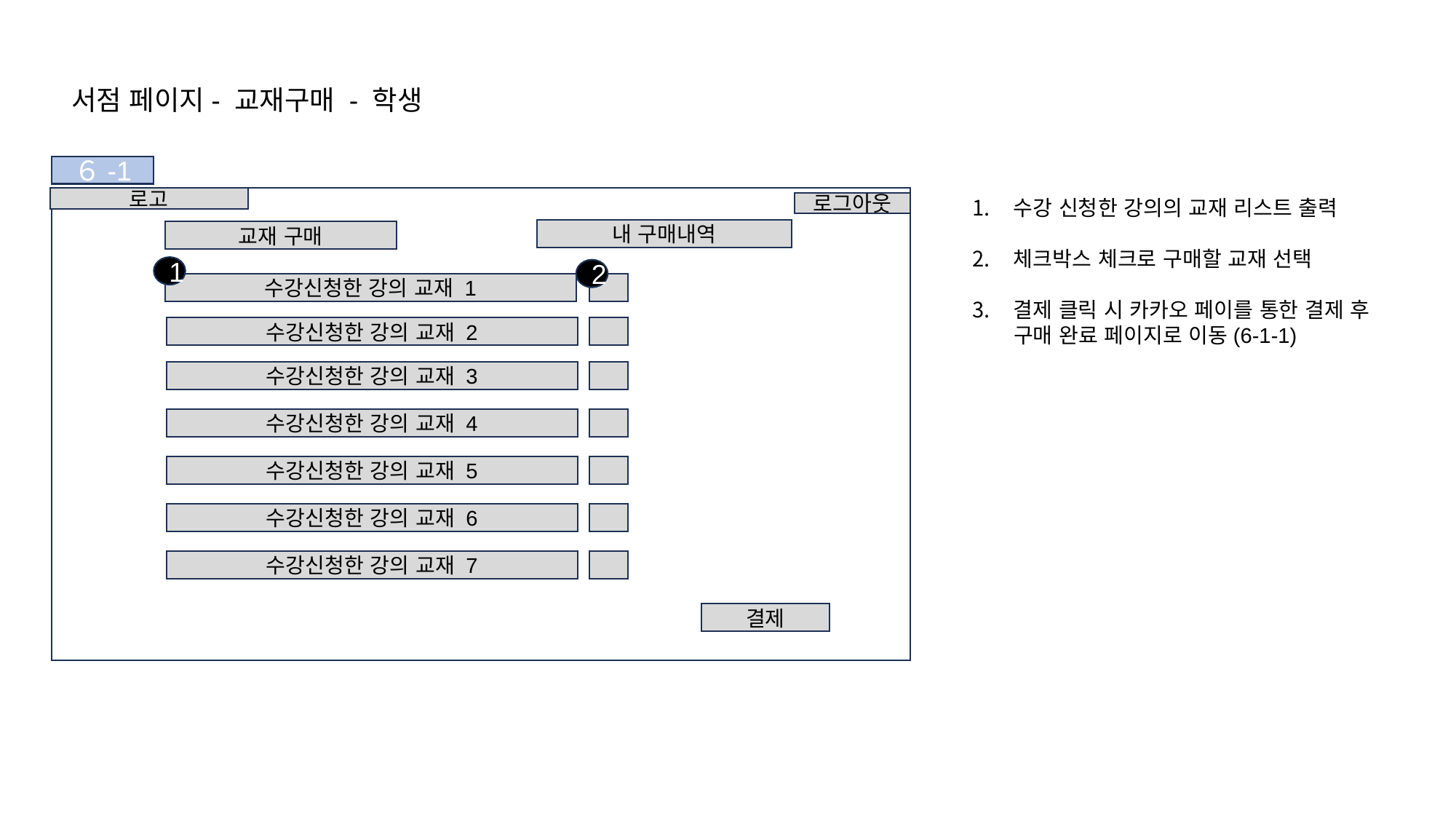

서점 페이지- 교재구매 - 학생
６-1
로고

수강 신청한 강의의 교재 리스트 출력

체크박스 체크로 구매할 교재 선택

결제 클릭 시 카카오 페이를 통한 결제 후
      구매 완료 페이지로 이동(6-1-1)

로그아웃
내 구매내역
교재 구매
1
2
수강신청한 강의 교재 1

수강신청한 강의 교재 2

수강신청한 강의 교재 3

수강신청한 강의 교재 4

수강신청한 강의 교재 5

수강신청한 강의 교재 6

수강신청한 강의 교재 7

결제